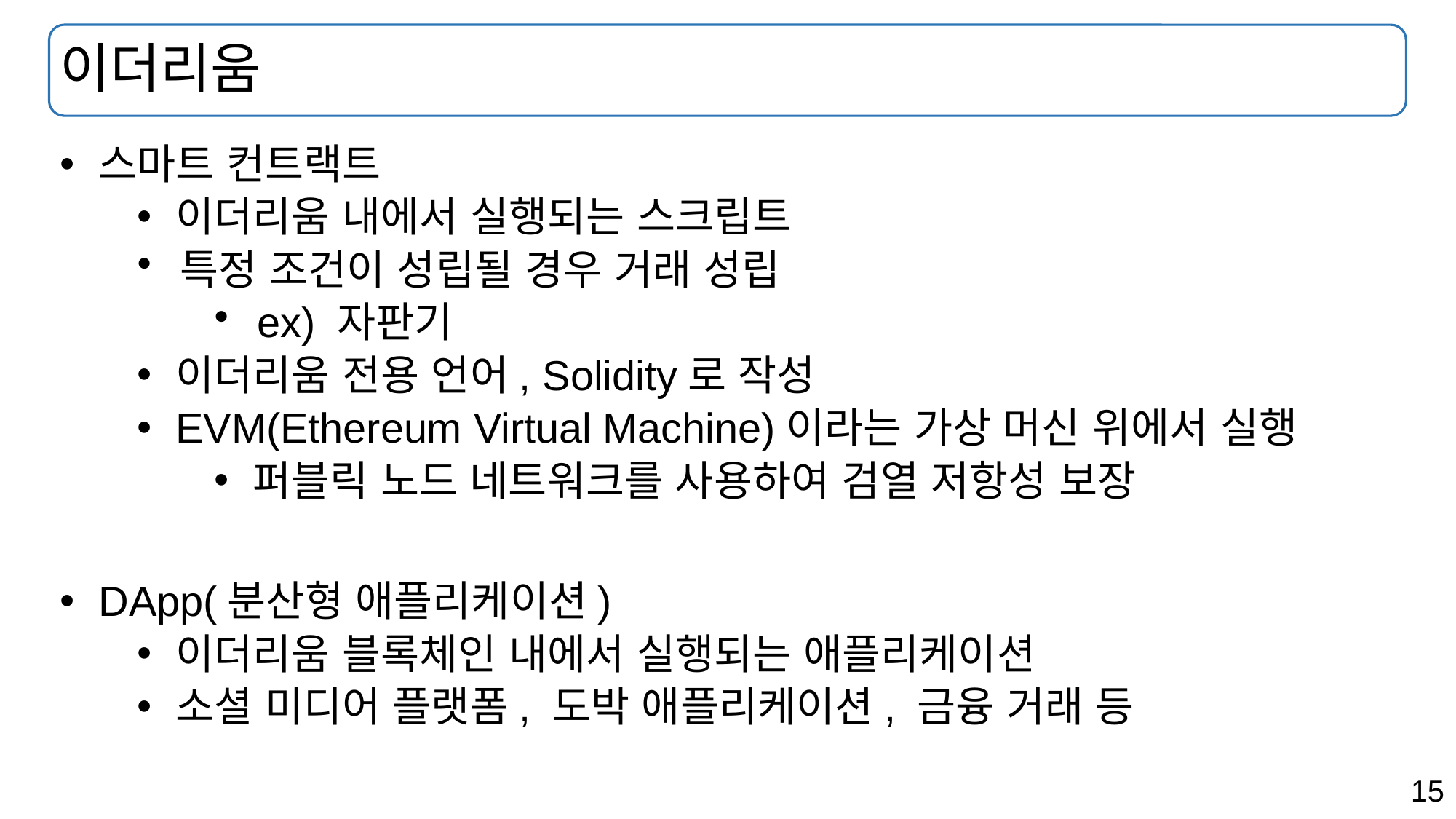

# 이더리움
스마트 컨트랙트
이더리움 내에서 실행되는 스크립트
특정 조건이 성립될 경우 거래 성립
ex) 자판기
이더리움 전용 언어, Solidity로 작성
EVM(Ethereum Virtual Machine)이라는 가상 머신 위에서 실행
퍼블릭 노드 네트워크를 사용하여 검열 저항성 보장

DApp(분산형 애플리케이션)
이더리움 블록체인 내에서 실행되는 애플리케이션
소셜 미디어 플랫폼, 도박 애플리케이션, 금융 거래 등